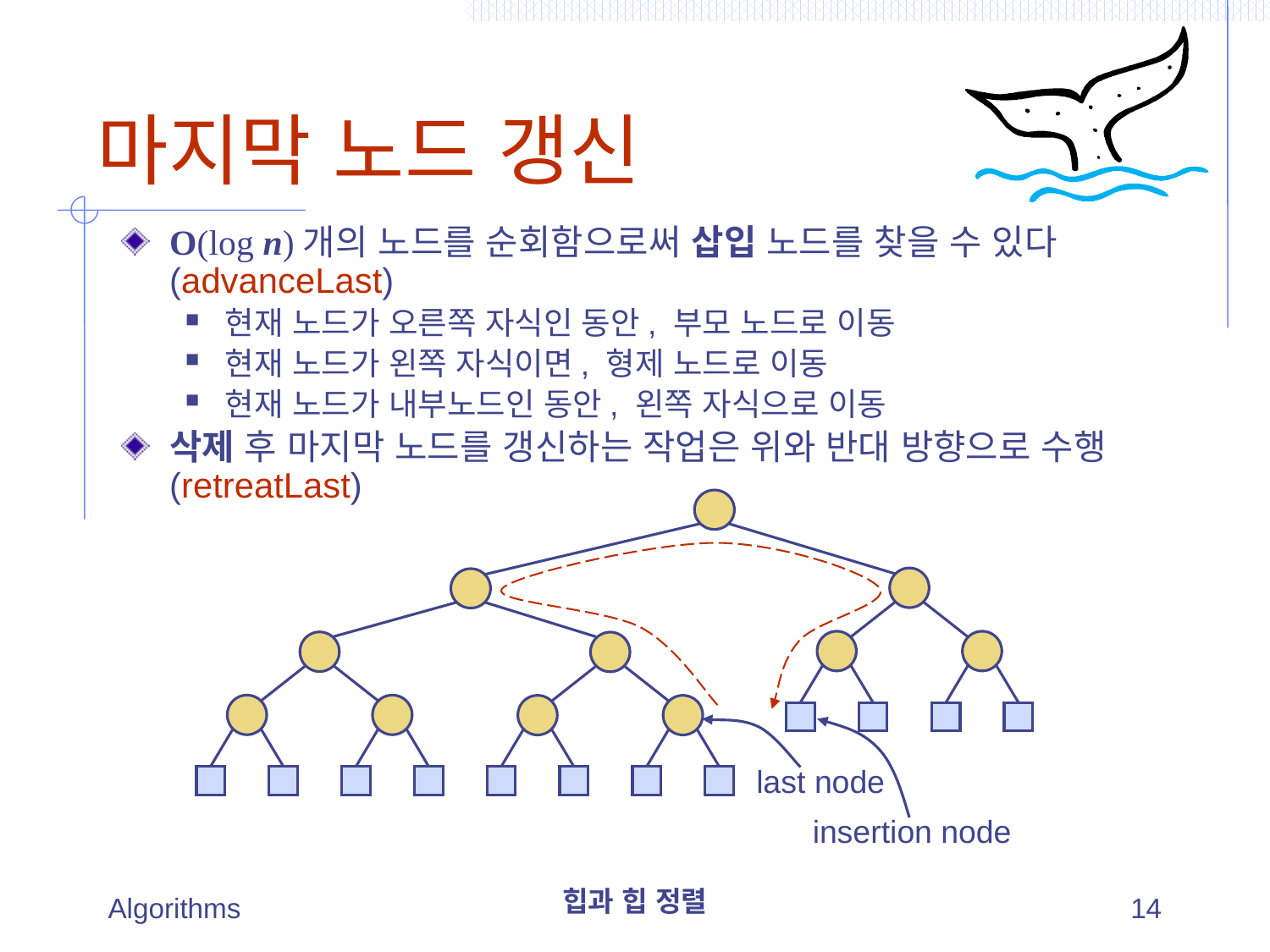

# 마지막 노드 갱신
O(log n)개의 노드를 순회함으로써 삽입 노드를 찾을 수 있다(advanceLast)
현재 노드가 오른쪽 자식인 동안, 부모 노드로 이동
현재 노드가 왼쪽 자식이면, 형제 노드로 이동
현재 노드가 내부노드인 동안, 왼쪽 자식으로 이동
삭제 후 마지막 노드를 갱신하는 작업은 위와 반대 방향으로 수행(retreatLast)

last node

insertion node
Algorithms
힙과 힙 정렬
14